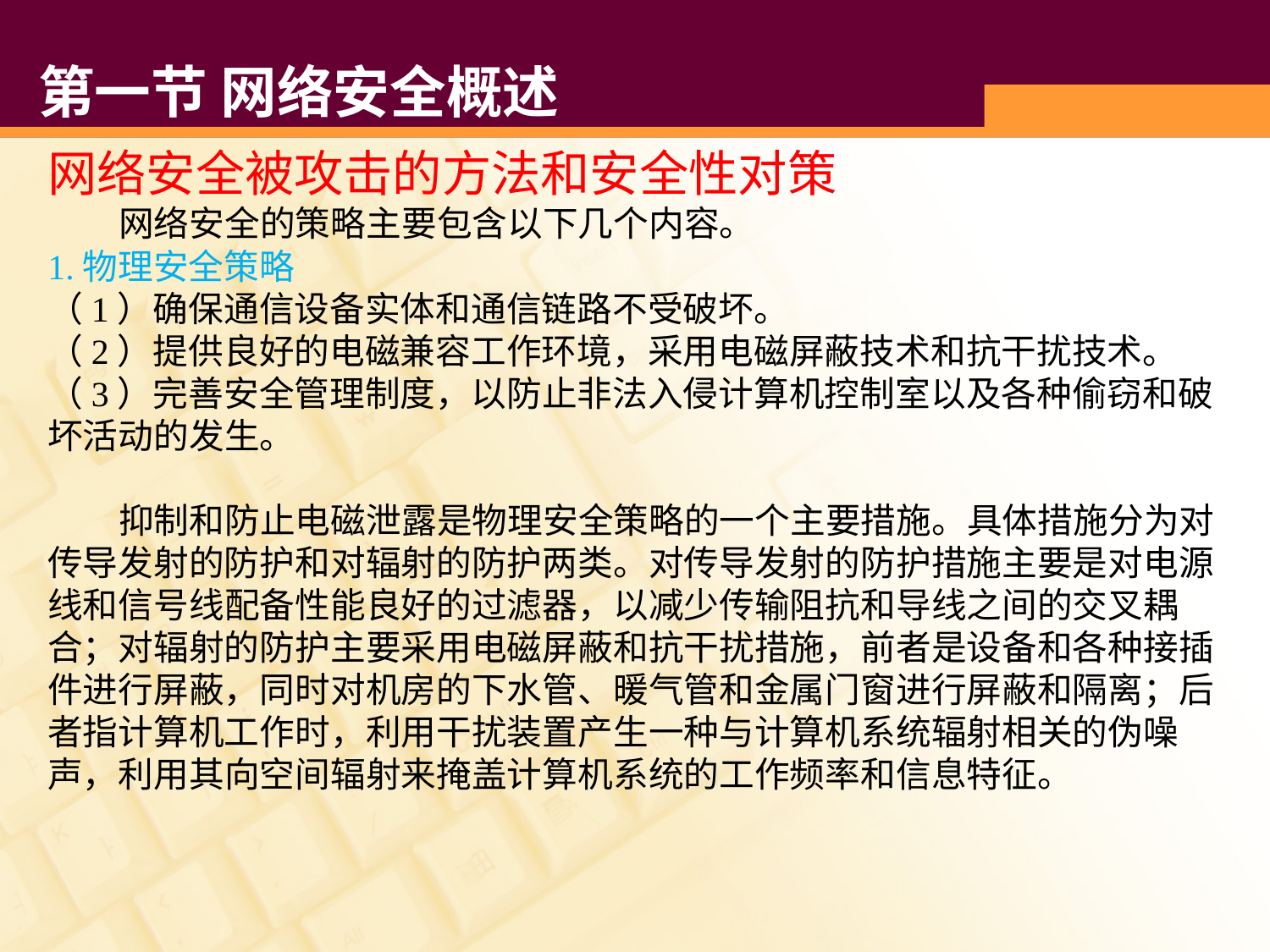

# 第一节 网络安全概述
网络安全被攻击的方法和安全性对策
        网络安全的策略主要包含以下几个内容。
1.物理安全策略
（1）确保通信设备实体和通信链路不受破坏。
（2）提供良好的电磁兼容工作环境，采用电磁屏蔽技术和抗干扰技术。
（3）完善安全管理制度，以防止非法入侵计算机控制室以及各种偷窃和破坏活动的发生。

        抑制和防止电磁泄露是物理安全策略的一个主要措施。具体措施分为对传导发射的防护和对辐射的防护两类。对传导发射的防护措施主要是对电源线和信号线配备性能良好的过滤器，以减少传输阻抗和导线之间的交叉耦合；对辐射的防护主要采用电磁屏蔽和抗干扰措施，前者是设备和各种接插件进行屏蔽，同时对机房的下水管、暖气管和金属门窗进行屏蔽和隔离；后者指计算机工作时，利用干扰装置产生一种与计算机系统辐射相关的伪噪声，利用其向空间辐射来掩盖计算机系统的工作频率和信息特征。